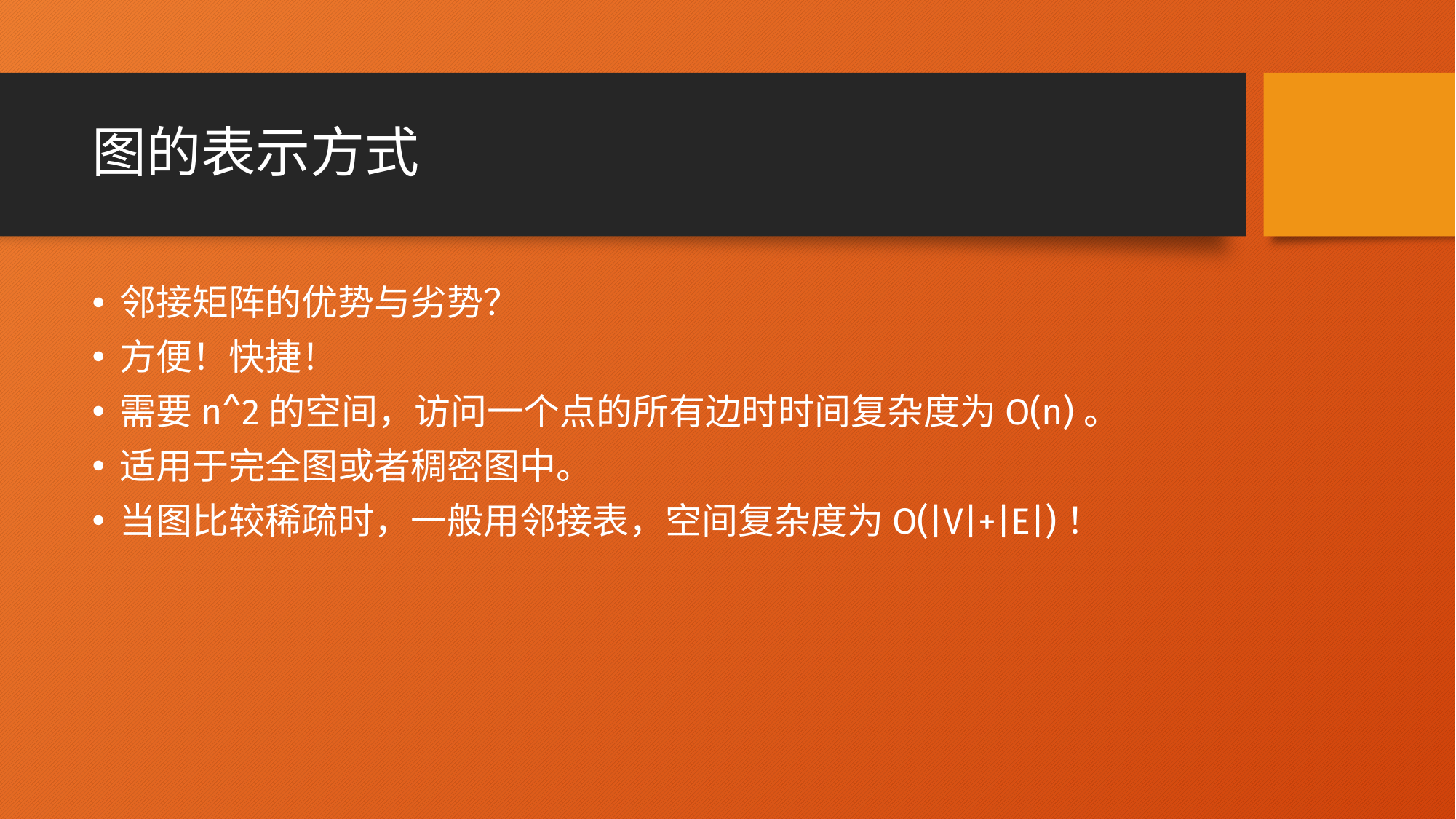

# 图的表示方式
邻接矩阵的优势与劣势？
方便！快捷！
需要n^2的空间，访问一个点的所有边时时间复杂度为O(n)。
适用于完全图或者稠密图中。
当图比较稀疏时，一般用邻接表，空间复杂度为O(|V|+|E|)！